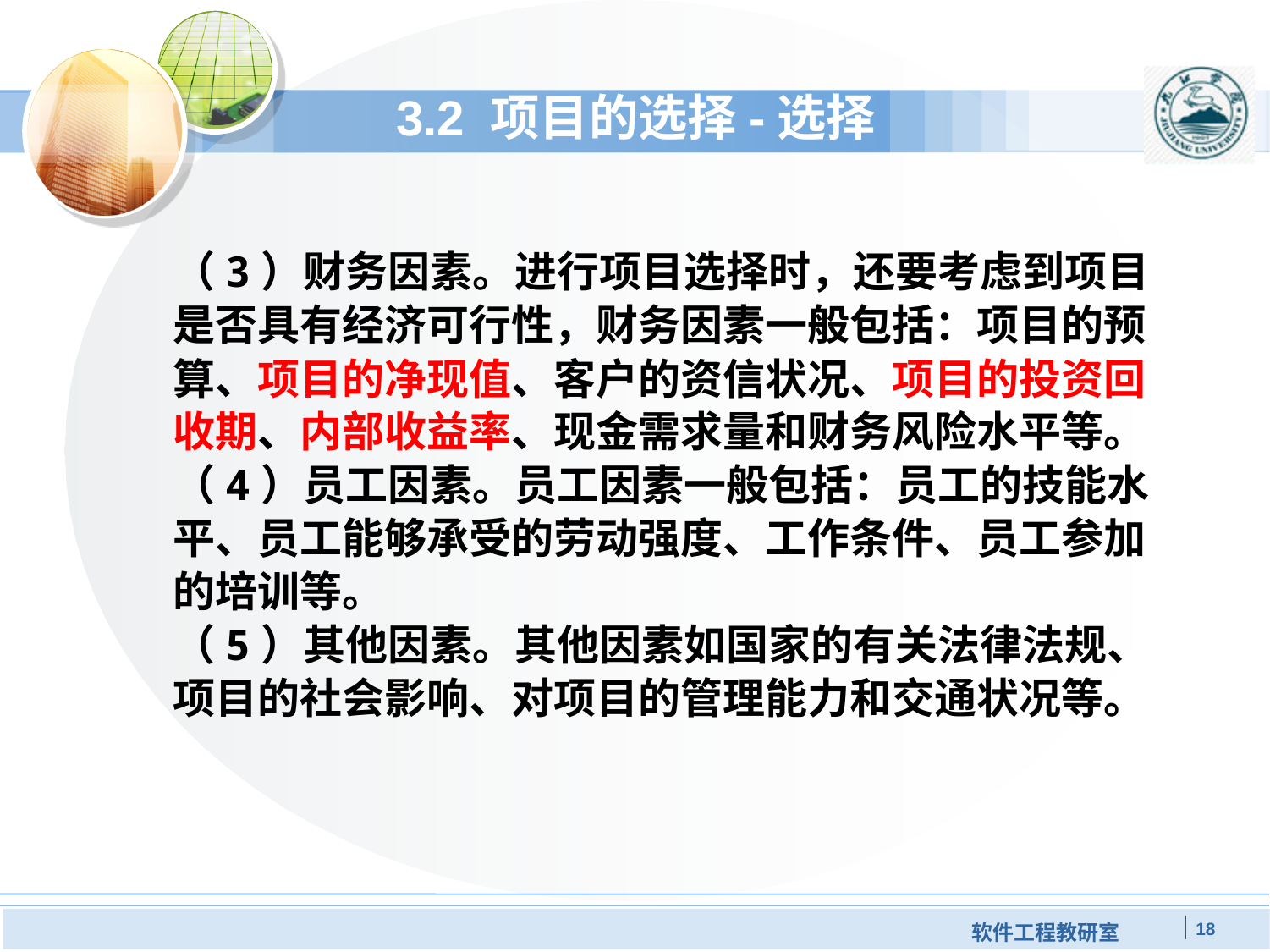

# 3.2 项目的选择-选择
（3）财务因素。进行项目选择时，还要考虑到项目是否具有经济可行性，财务因素一般包括：项目的预算、项目的净现值、客户的资信状况、项目的投资回收期、内部收益率、现金需求量和财务风险水平等。
（4）员工因素。员工因素一般包括：员工的技能水平、员工能够承受的劳动强度、工作条件、员工参加的培训等。
（5）其他因素。其他因素如国家的有关法律法规、项目的社会影响、对项目的管理能力和交通状况等。